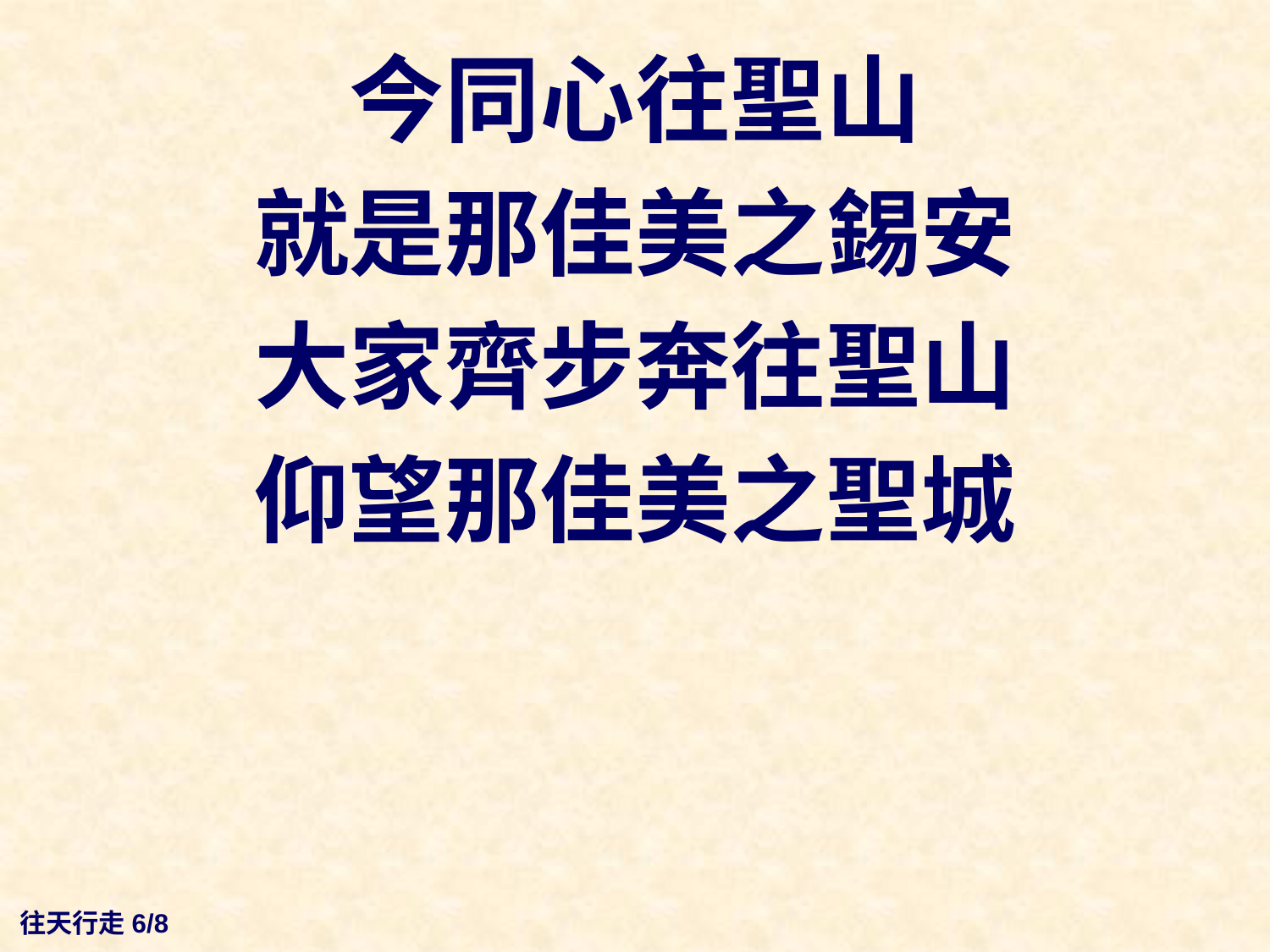

今同心往聖山
就是那佳美之錫安
大家齊步奔往聖山
仰望那佳美之聖城
往天行走6/8